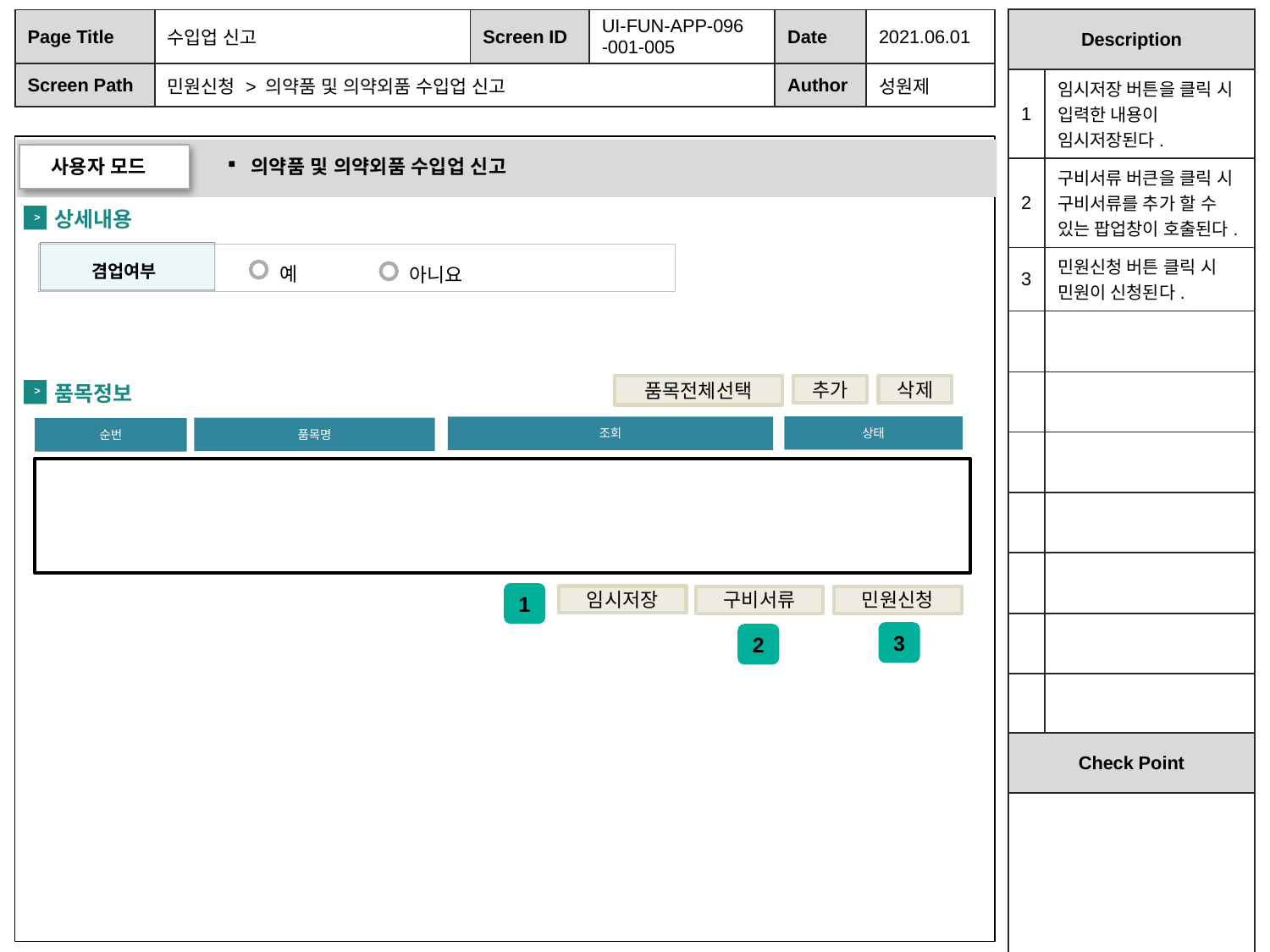

| Description |  |
| --- | --- |
| 1 | 임시저장 버튼을 클릭 시 입력한 내용이 임시저장된다. |
| 2 | 구비서류 버큰을 클릭 시 구비서류를 추가 할 수 있는 팝업창이 호출된다. |
| 3 | 민원신청 버튼 클릭 시 민원이 신청된다. |
|  |  |
|  |  |
|  |  |
|  |  |
|  |  |
|  |  |
|  |  |
| Check Point |  |
|  |  |
| Page Title | 수입업 신고 | Screen ID | UI-FUN-APP-096 -001-005 | Date | 2021.06.01 |
| --- | --- | --- | --- | --- | --- |
| Screen Path | 민원신청 > 의약품 및 의약외품 수입업 신고 |  |  | Author | 성원제 |

사용자 모드
의약품 및 의약외품 수입업 신고
상세내용
>

겸업여부
예
아니요

품목정보
>
품목전체선택
추가
삭제
상태
조회
품목명
순번

1
임시저장
구비서류
민원신청
3
2